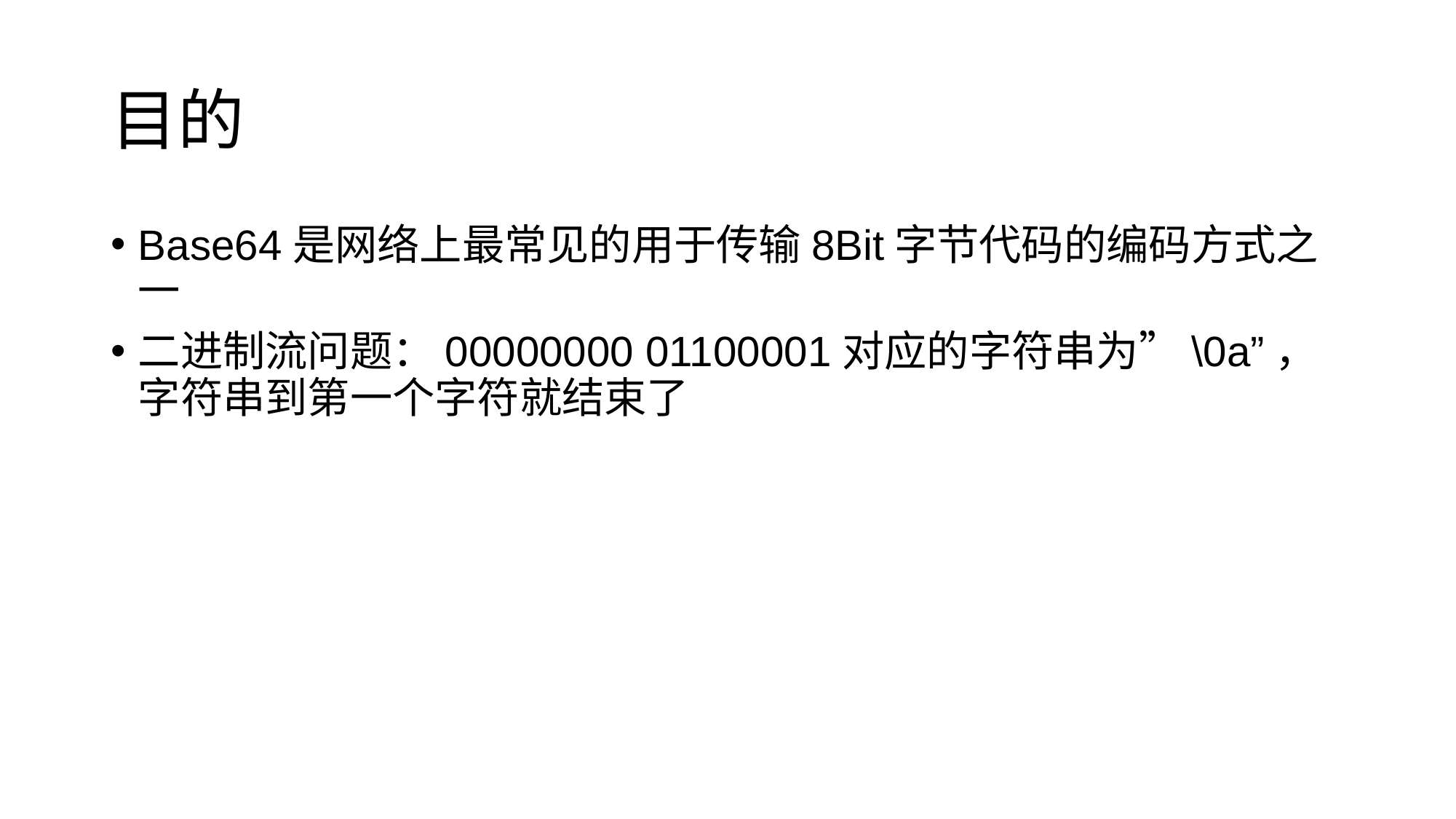

# 目的
Base64是网络上最常见的用于传输8Bit字节代码的编码方式之一
二进制流问题：00000000 01100001对应的字符串为”\0a”，字符串到第一个字符就结束了